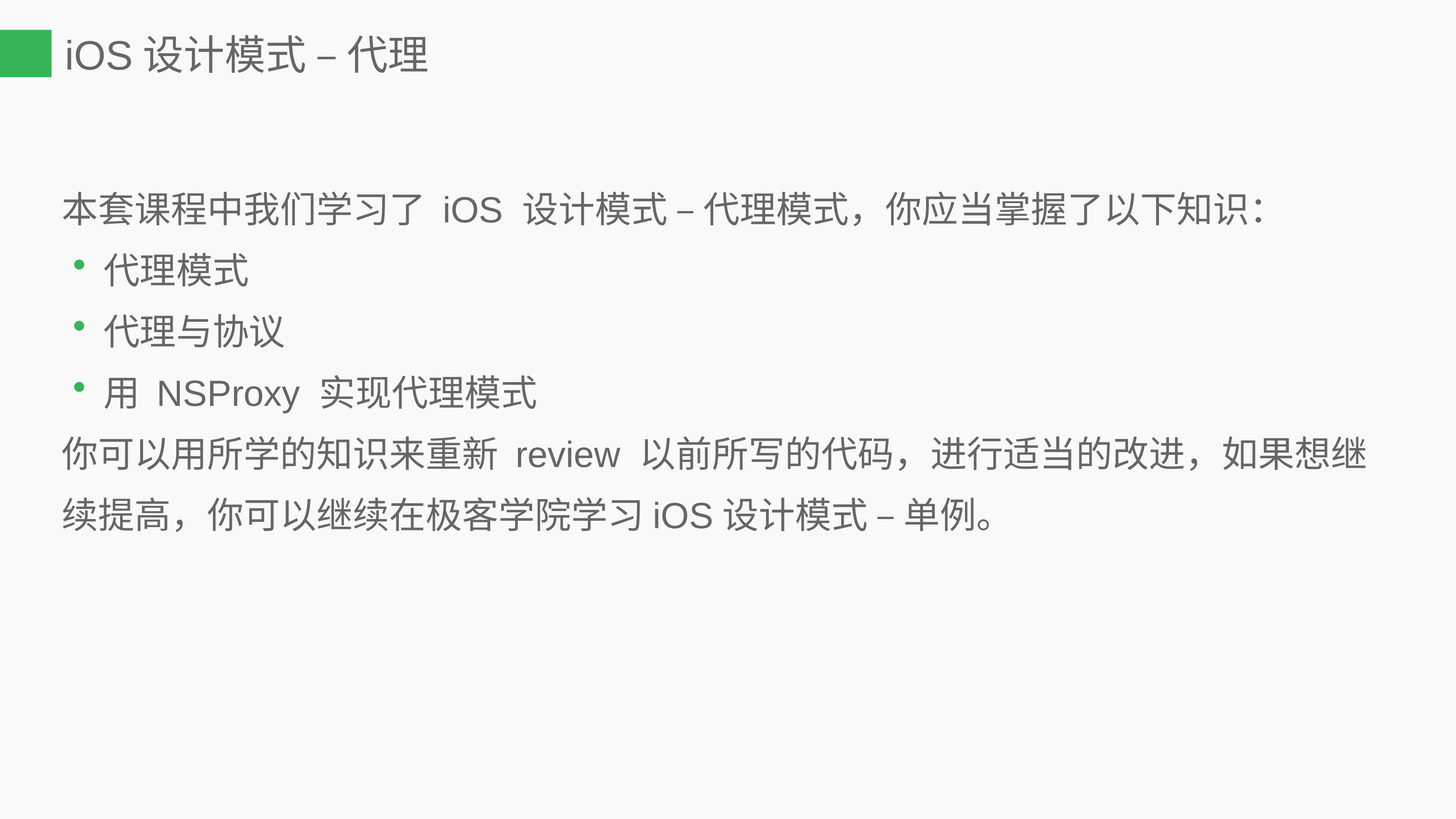

iOS设计模式 – 代理

本套课程中我们学习了 iOS 设计模式 – 代理模式，你应当掌握了以下知识：
代理模式
代理与协议
用 NSProxy 实现代理模式
你可以用所学的知识来重新 review 以前所写的代码，进行适当的改进，如果想继续提高，你可以继续在极客学院学习iOS设计模式 – 单例。